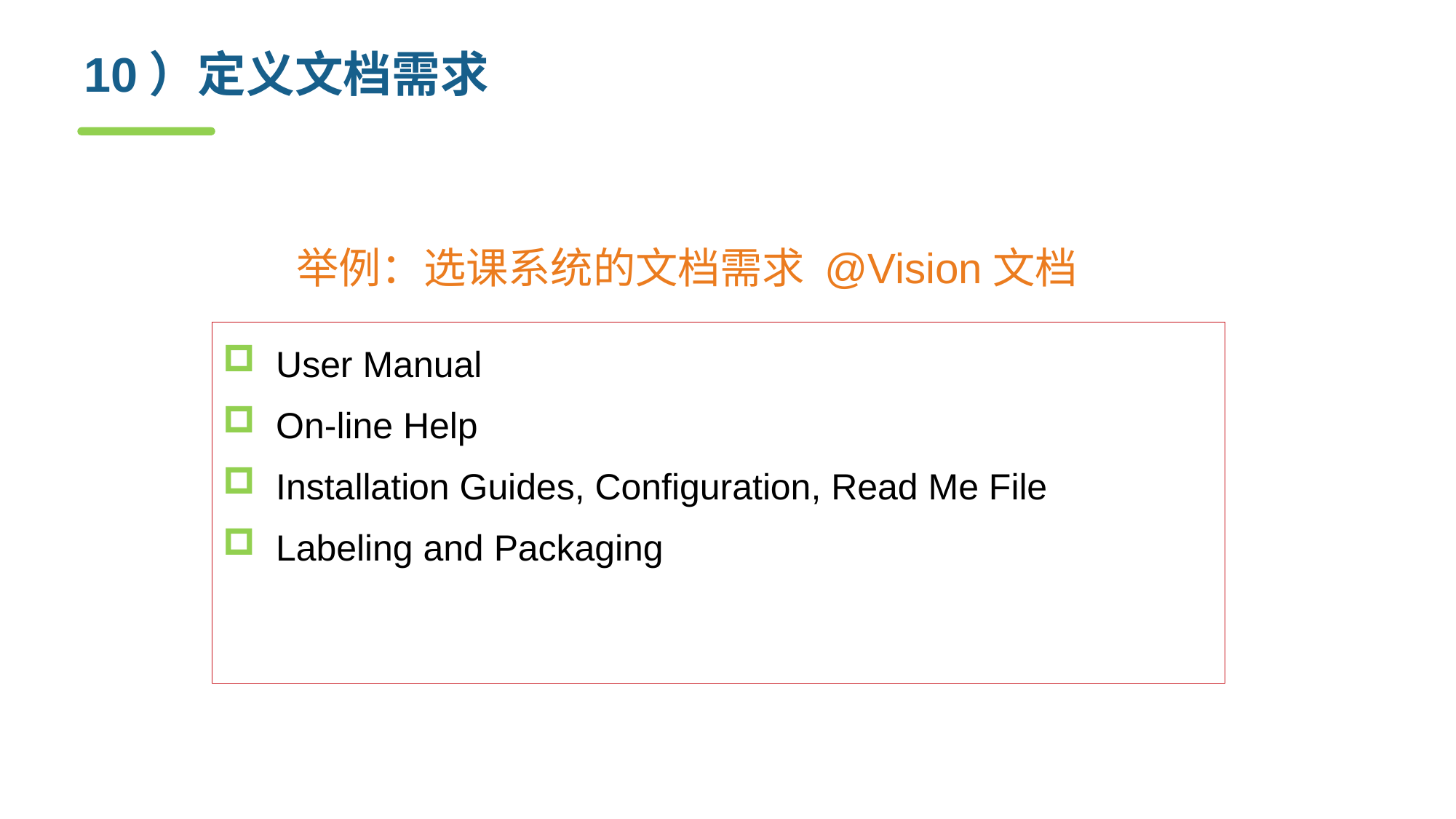

# 10）定义文档需求
举例：选课系统的文档需求 @Vision文档
User Manual
On-line Help
Installation Guides, Configuration, Read Me File
Labeling and Packaging
46